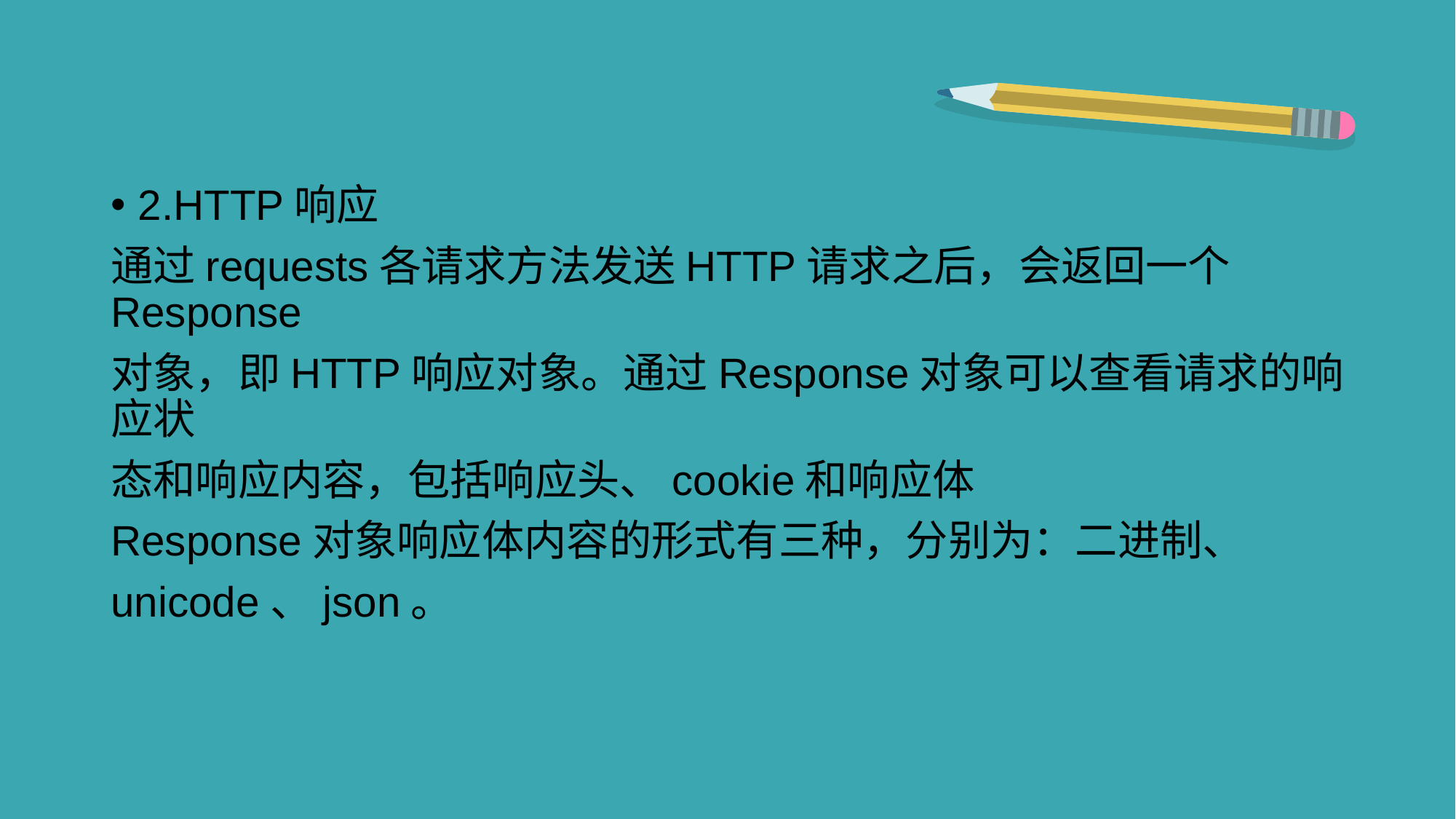

2.HTTP响应
通过requests各请求方法发送HTTP请求之后，会返回一个Response
对象，即HTTP响应对象。通过Response对象可以查看请求的响应状
态和响应内容，包括响应头、cookie和响应体
Response对象响应体内容的形式有三种，分别为：二进制、
unicode、json。